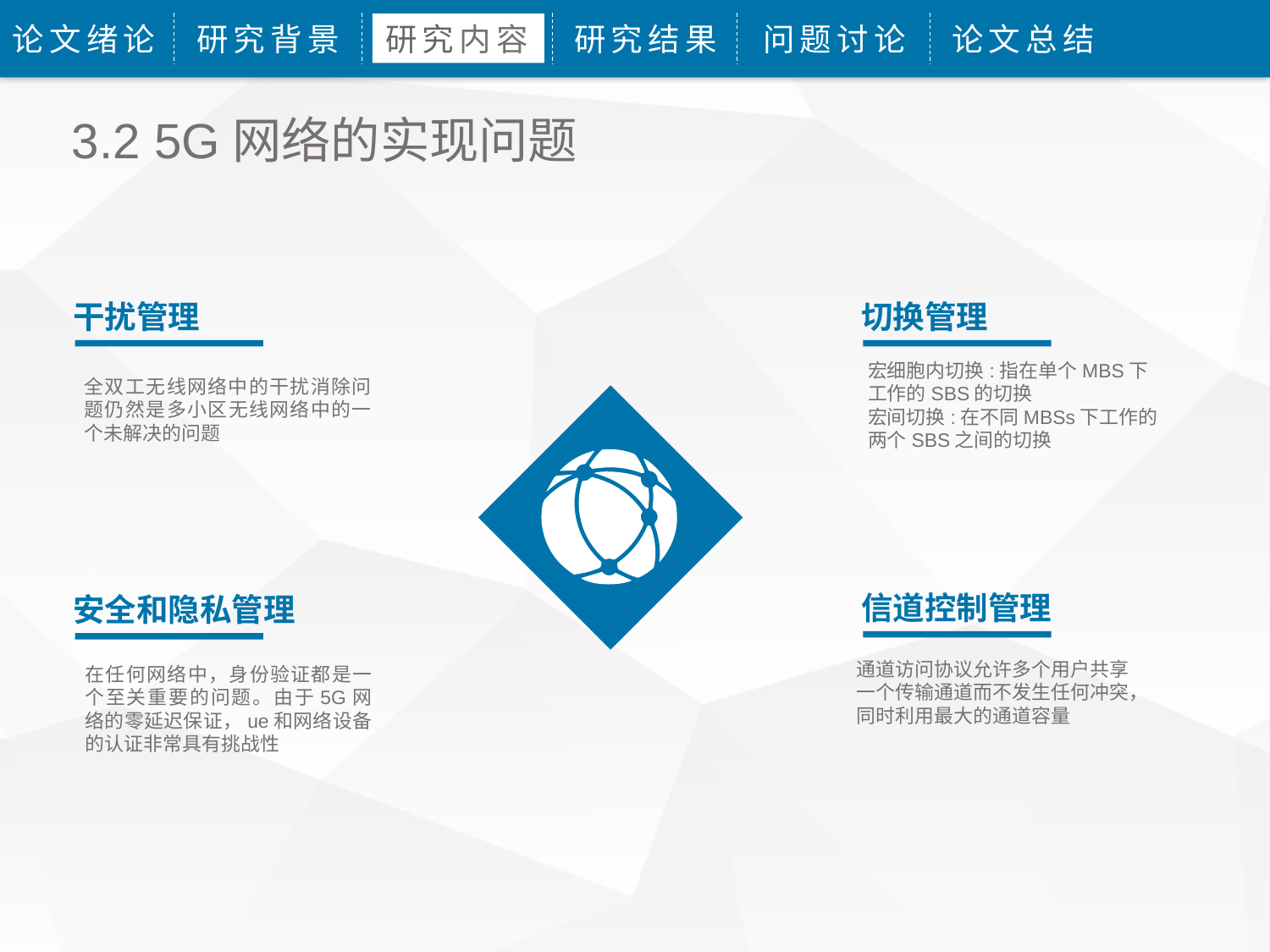

论文绪论
研究背景
研究内容
研究结果
问题讨论
论文总结

3.2 5G网络的实现问题
干扰管理

在任何网络中，身份验证都是一个至关重要的问题。由于5G网络的零延迟保证，ue和网络设备的认证非常具有挑战性
切换管理

宏细胞内切换:指在单个MBS下工作的SBS的切换
宏间切换:在不同MBSs下工作的两个SBS之间的切换
全双工无线网络中的干扰消除问题仍然是多小区无线网络中的一个未解决的问题

信道控制管理

安全和隐私管理

通道访问协议允许多个用户共享一个传输通道而不发生任何冲突，同时利用最大的通道容量